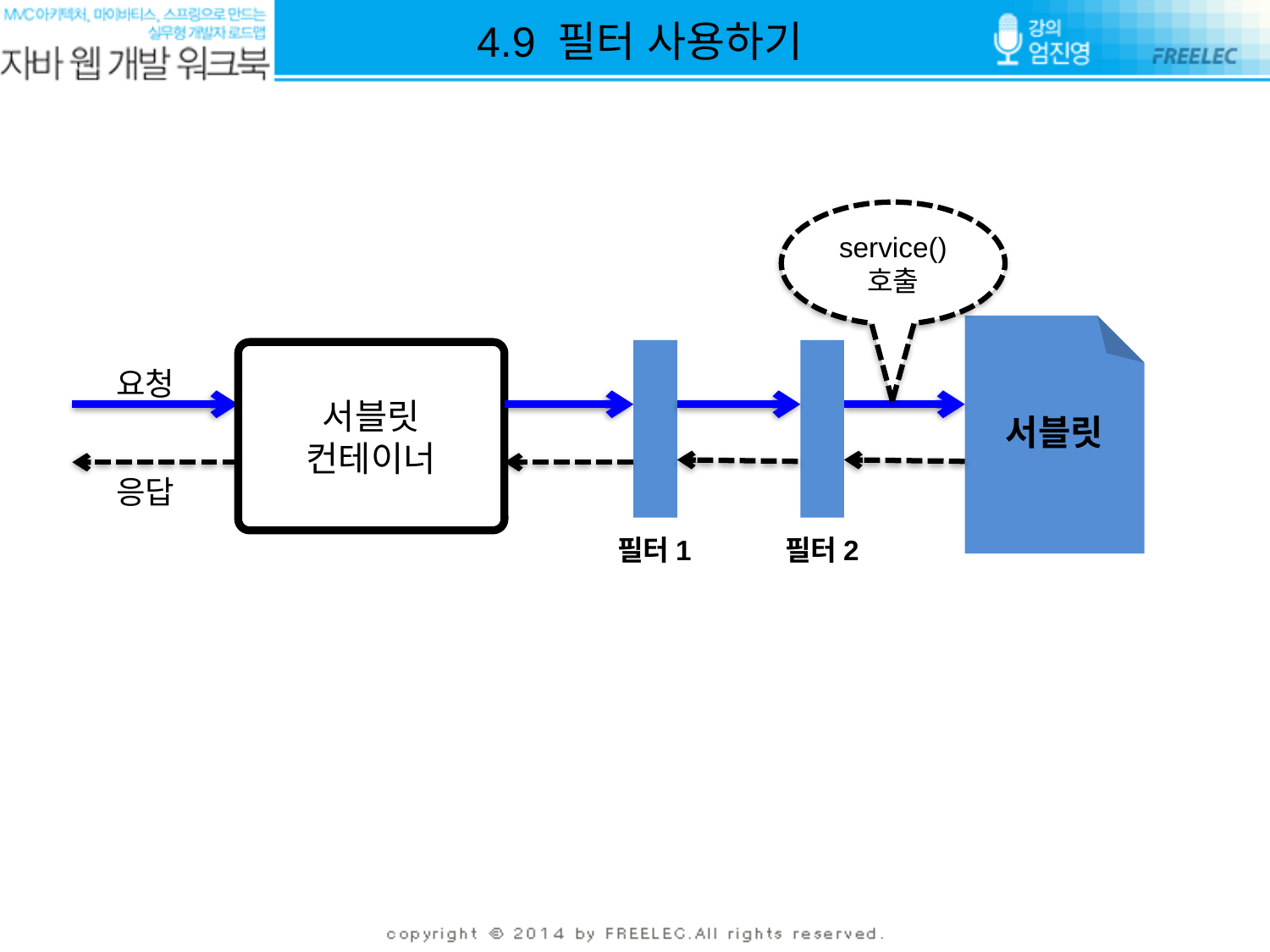

4.9 필터 사용하기
service() 호출

서블릿

서블릿
컨테이너
요청
응답
필터1
필터2